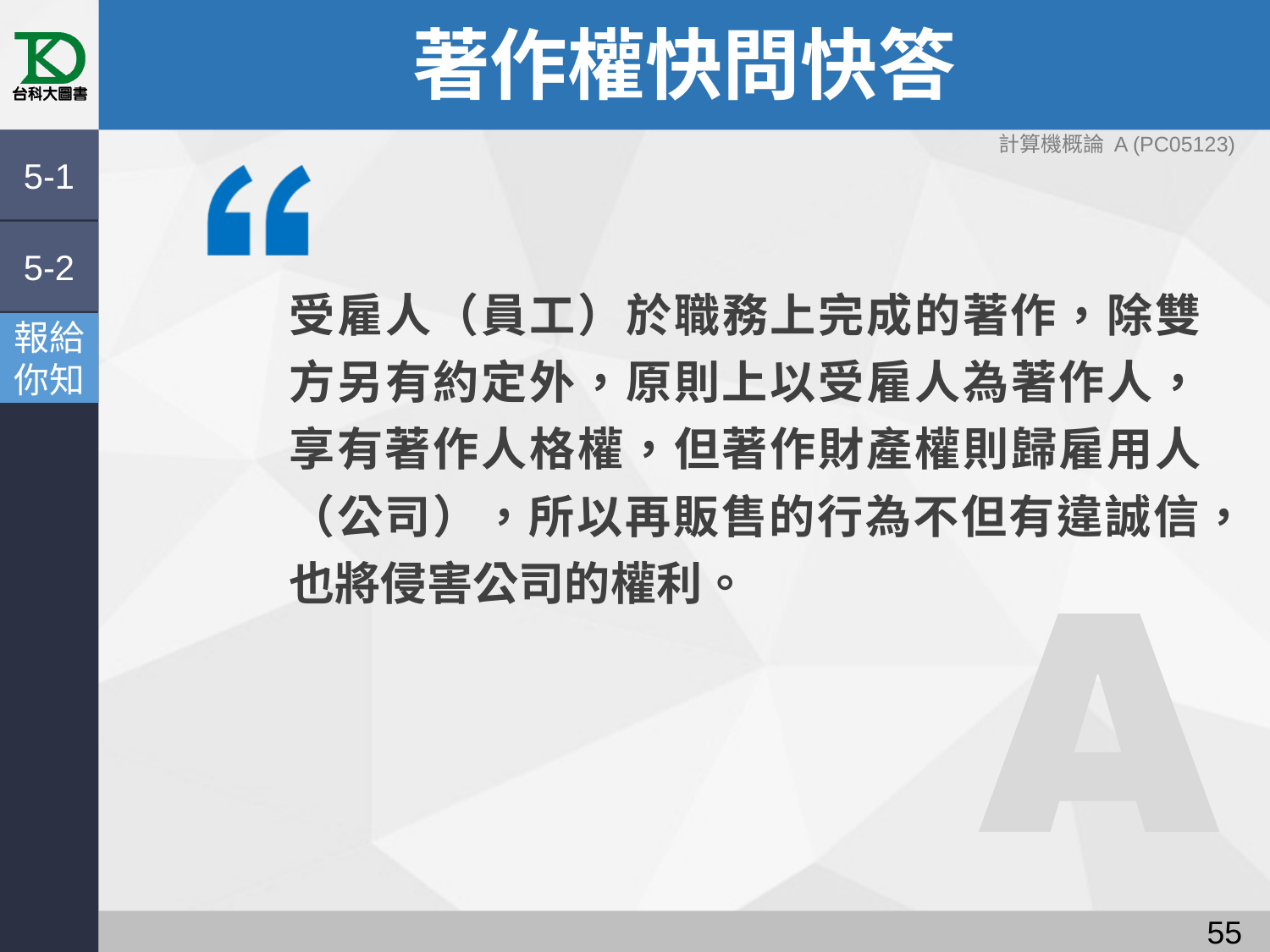

# 著作權快問快答
計算機概論 A (PC05123)
5-1
5-2
受雇人（員工）於職務上完成的著作，除雙方另有約定外，原則上以受雇人為著作人，享有著作人格權，但著作財產權則歸雇用人（公司），所以再販售的行為不但有違誠信，也將侵害公司的權利。
報給
你知
A
55